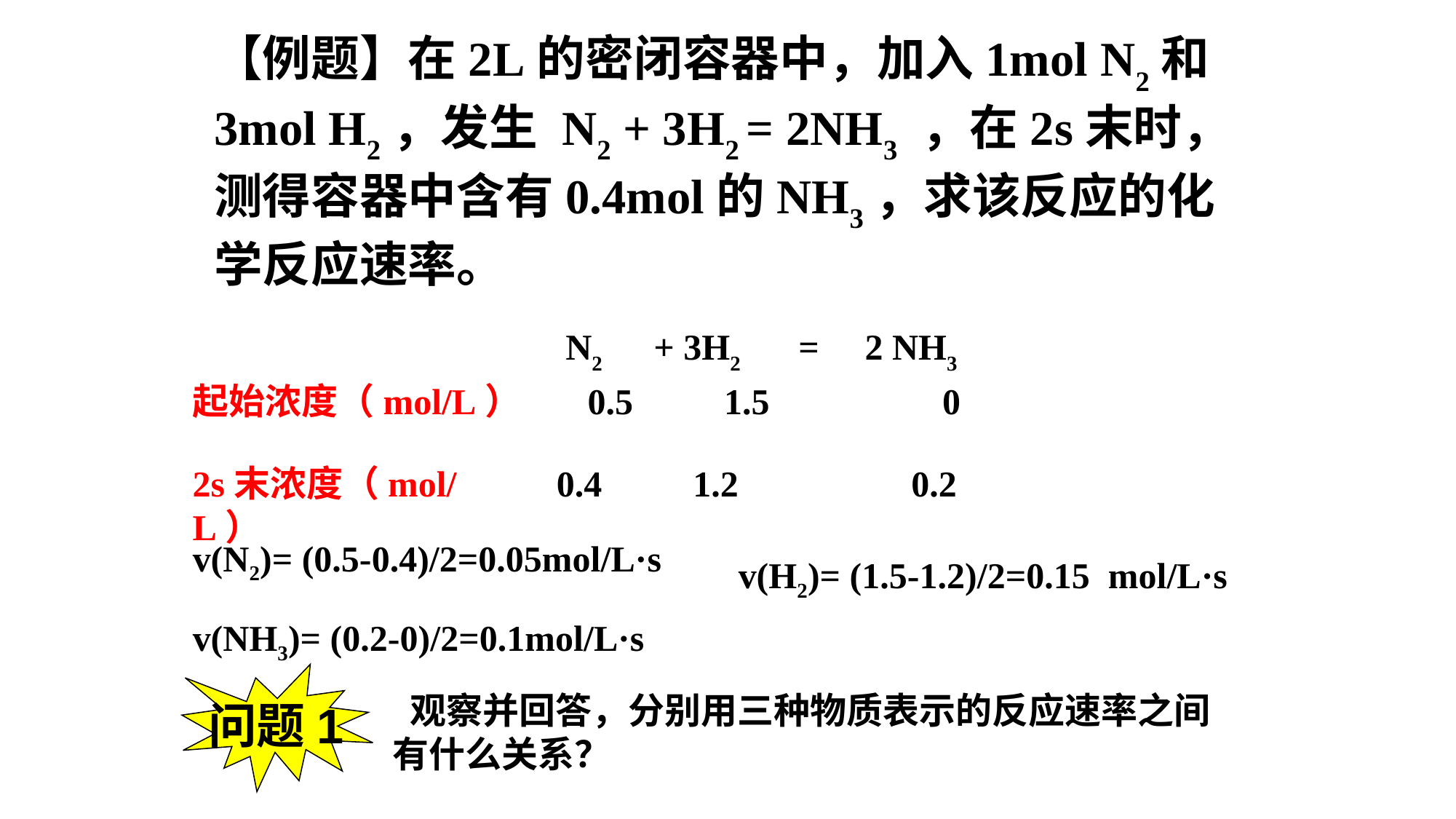

【例题】在2L的密闭容器中，加入1mol N2和3mol H2，发生 N2 + 3H2 = 2NH3 ，在2s末时，测得容器中含有0.4mol的NH3，求该反应的化学反应速率。
             N2         + 3H2           =     2 NH3
起始浓度（mol/L）       0.5          1.5                   0
2s末浓度（mol/L）
0.4
1.2
   0.2
v(N2)= (0.5-0.4)/2=0.05mol/L·s
v(H2)= (1.5-1.2)/2=0.15  mol/L·s
v(NH3)= (0.2-0)/2=0.1mol/L·s
问题1
 观察并回答，分别用三种物质表示的反应速率之间有什么关系？